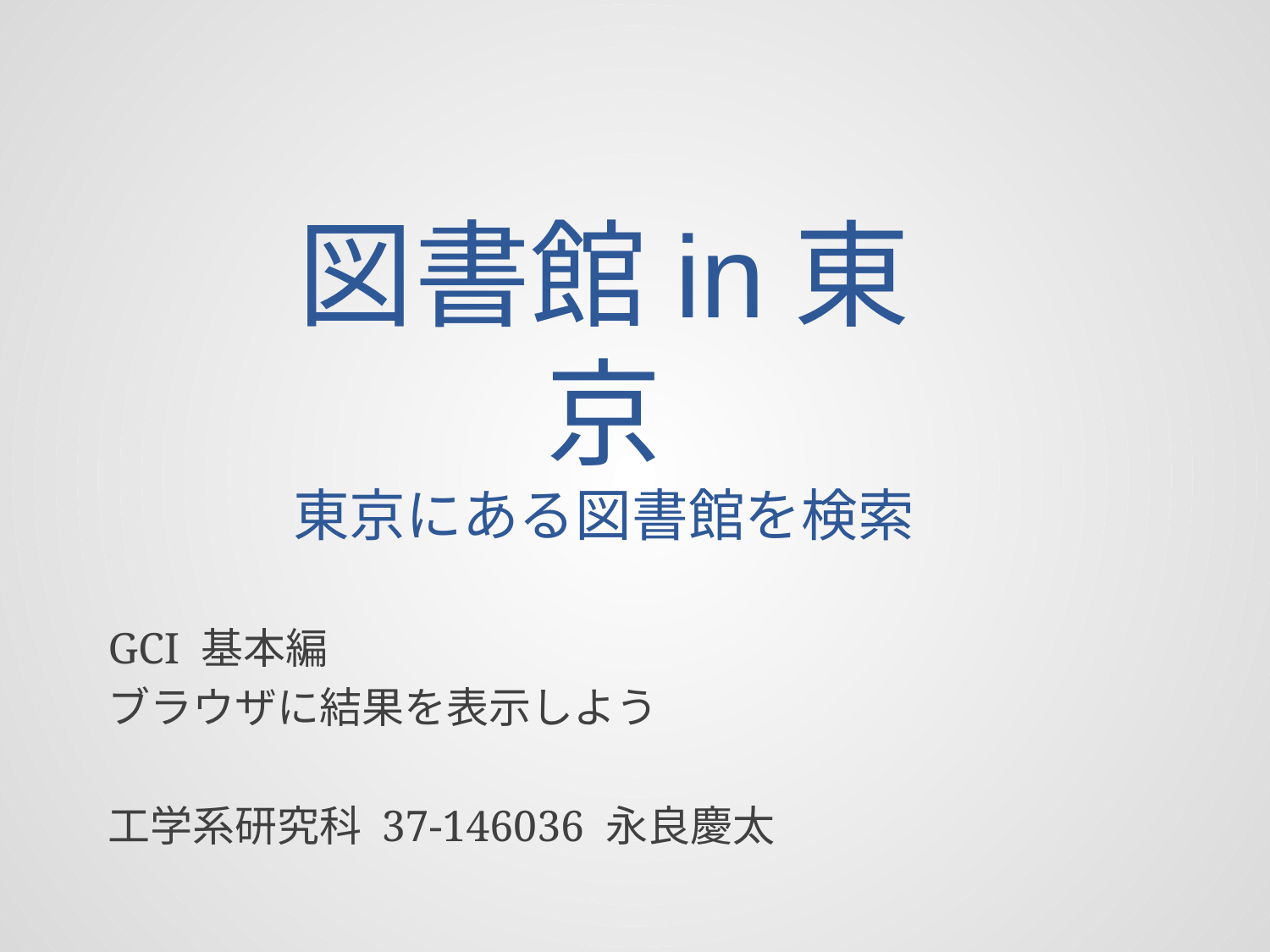

図書館in東京
東京にある図書館を検索
GCI 基本編
ブラウザに結果を表示しよう

工学系研究科 37-146036 永良慶太